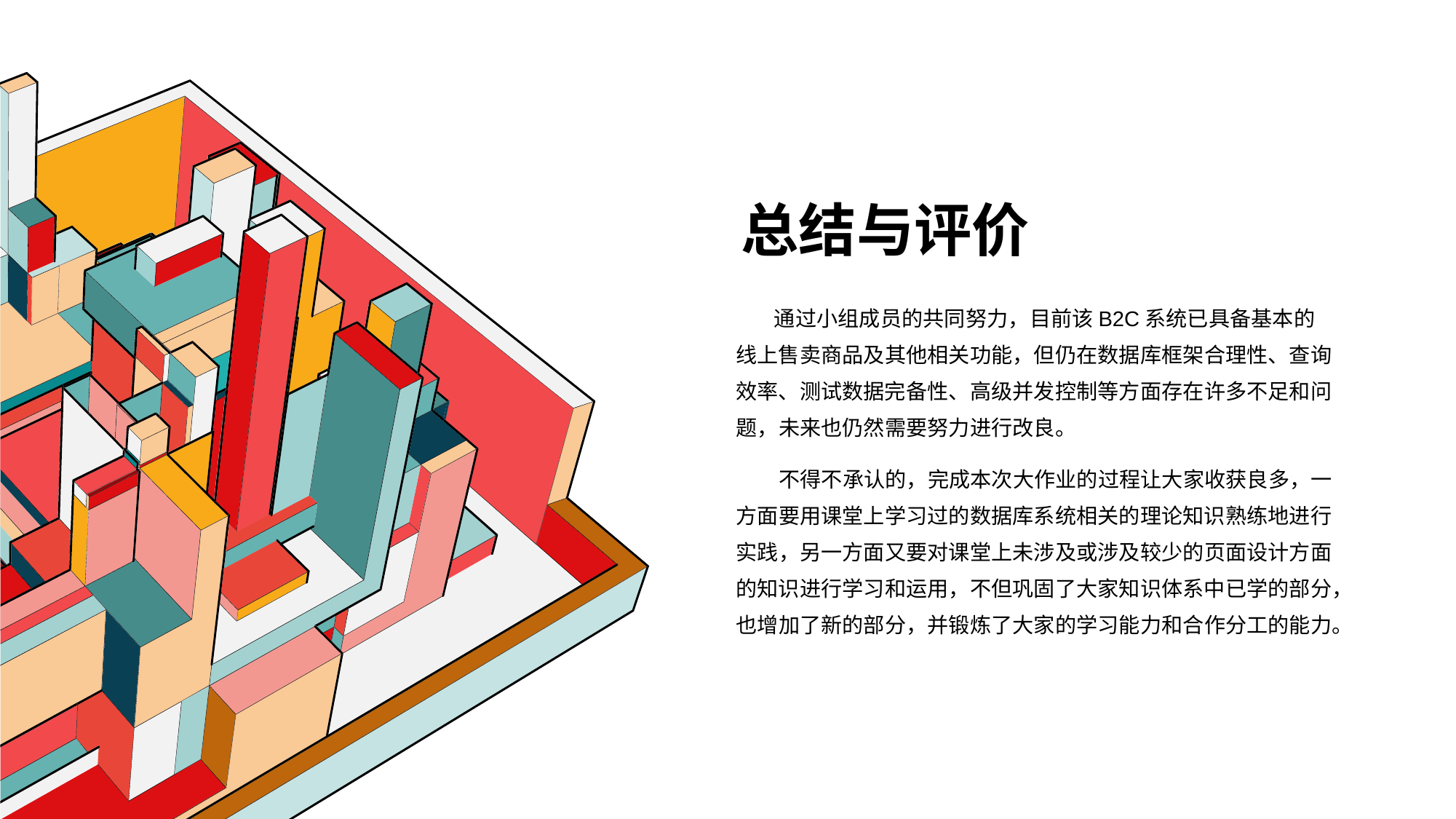

# 总结与评价
       通过小组成员的共同努力，目前该B2C系统已具备基本的线上售卖商品及其他相关功能，但仍在数据库框架合理性、查询效率、测试数据完备性、高级并发控制等方面存在许多不足和问题，未来也仍然需要努力进行改良。
        不得不承认的，完成本次大作业的过程让大家收获良多，一方面要用课堂上学习过的数据库系统相关的理论知识熟练地进行实践，另一方面又要对课堂上未涉及或涉及较少的页面设计方面的知识进行学习和运用，不但巩固了大家知识体系中已学的部分，也增加了新的部分，并锻炼了大家的学习能力和合作分工的能力。